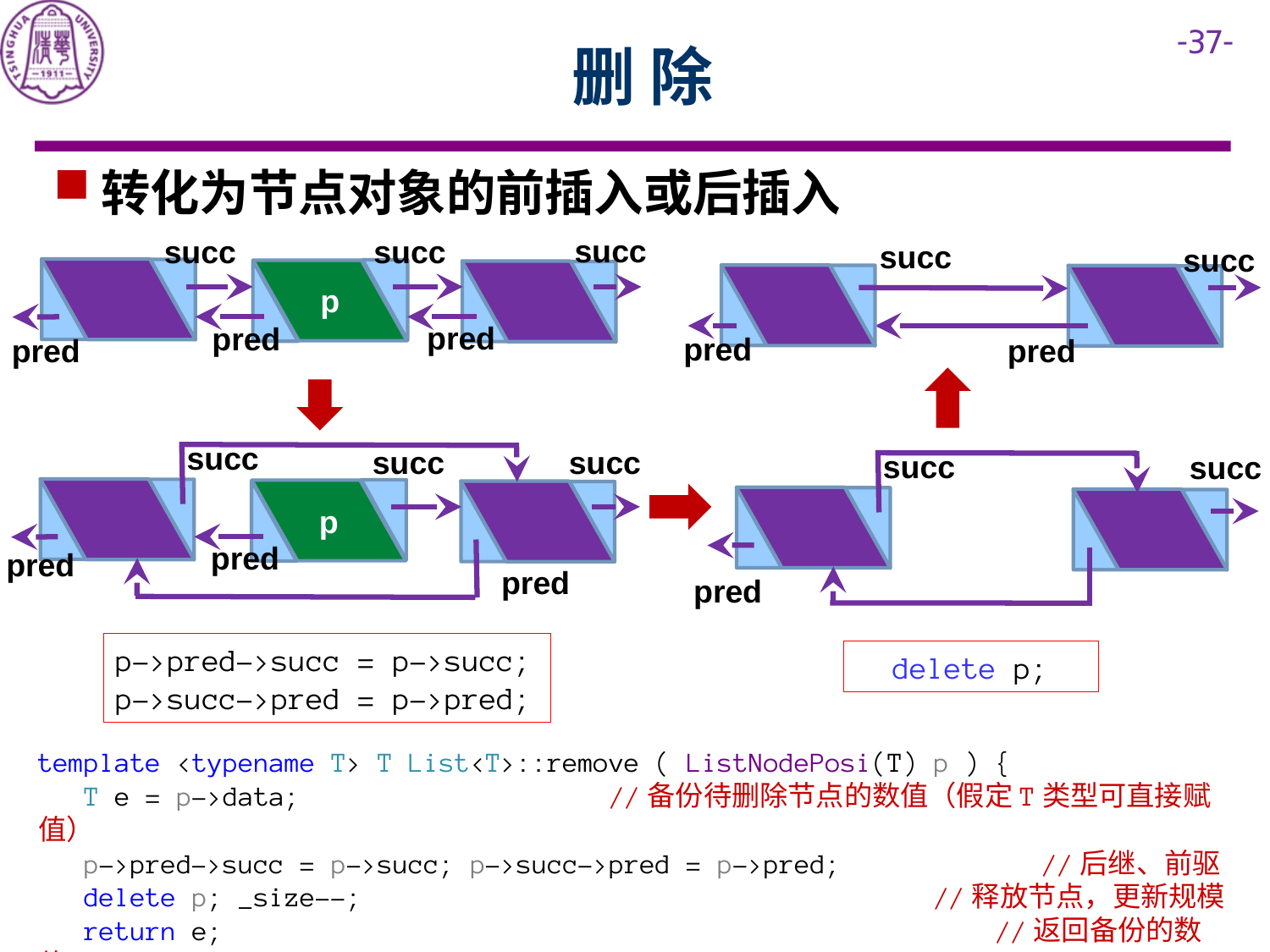

# 删 除
转化为节点对象的前插入或后插入
succ
succ
succ

p

pred
pred
pred
succ
succ

pred
pred

succ
succ
succ

p

pred
pred
succ
succ

pred
pred
p->pred->succ = p->succ;
p->succ->pred = p->pred;
delete p;
template <typename T> T List<T>::remove ( ListNodePosi(T) p ) {
   T e = p->data;                    //备份待删除节点的数值（假定T类型可直接赋值）
   p->pred->succ = p->succ; p->succ->pred = p->pred;             //后继、前驱
   delete p; _size--;                                     //释放节点，更新规模
   return e;                                                  //返回备份的数值
}